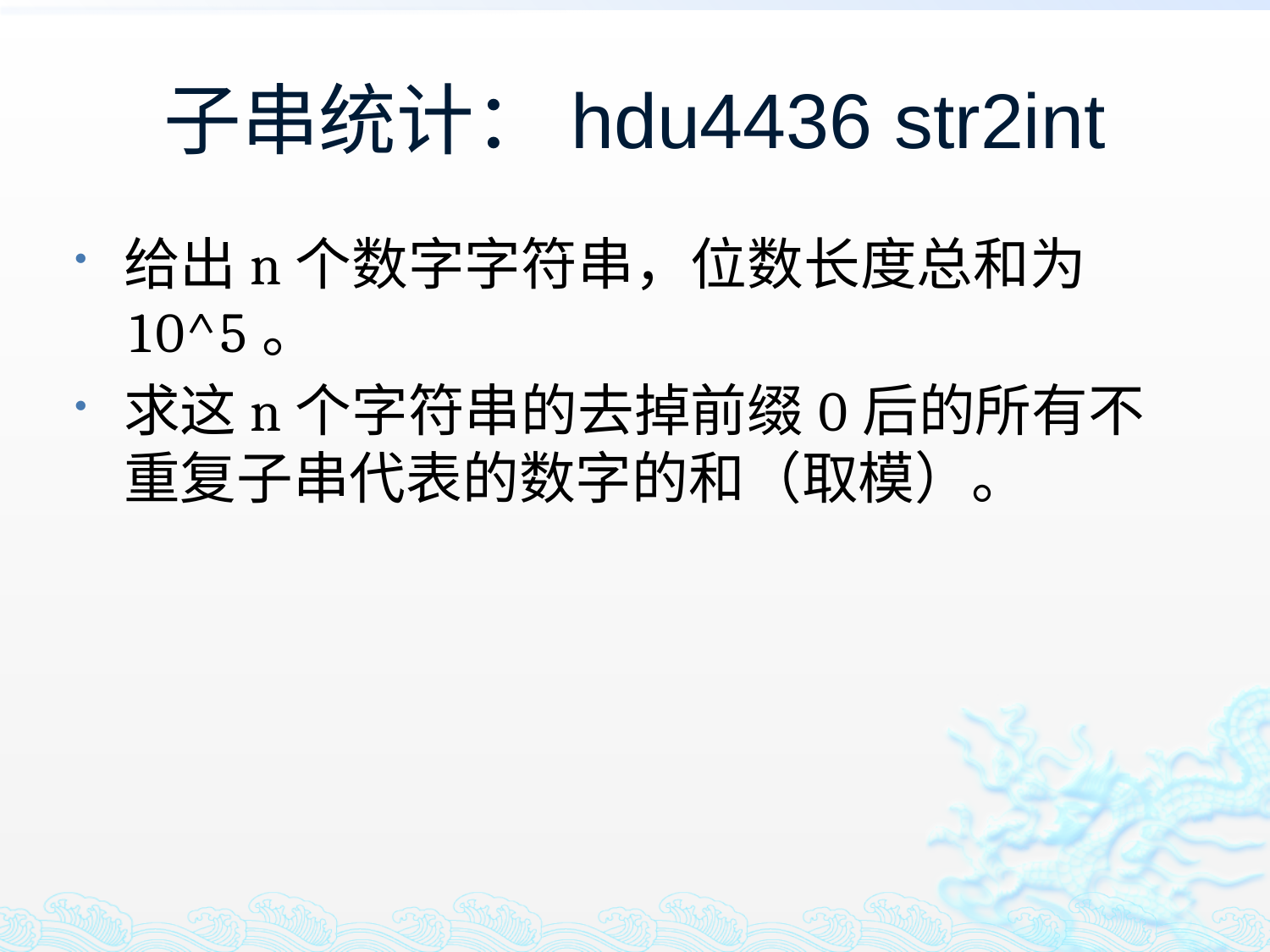

# 子串统计：hdu4436 str2int
给出n个数字字符串，位数长度总和为10^5。
求这n个字符串的去掉前缀0后的所有不重复子串代表的数字的和（取模）。